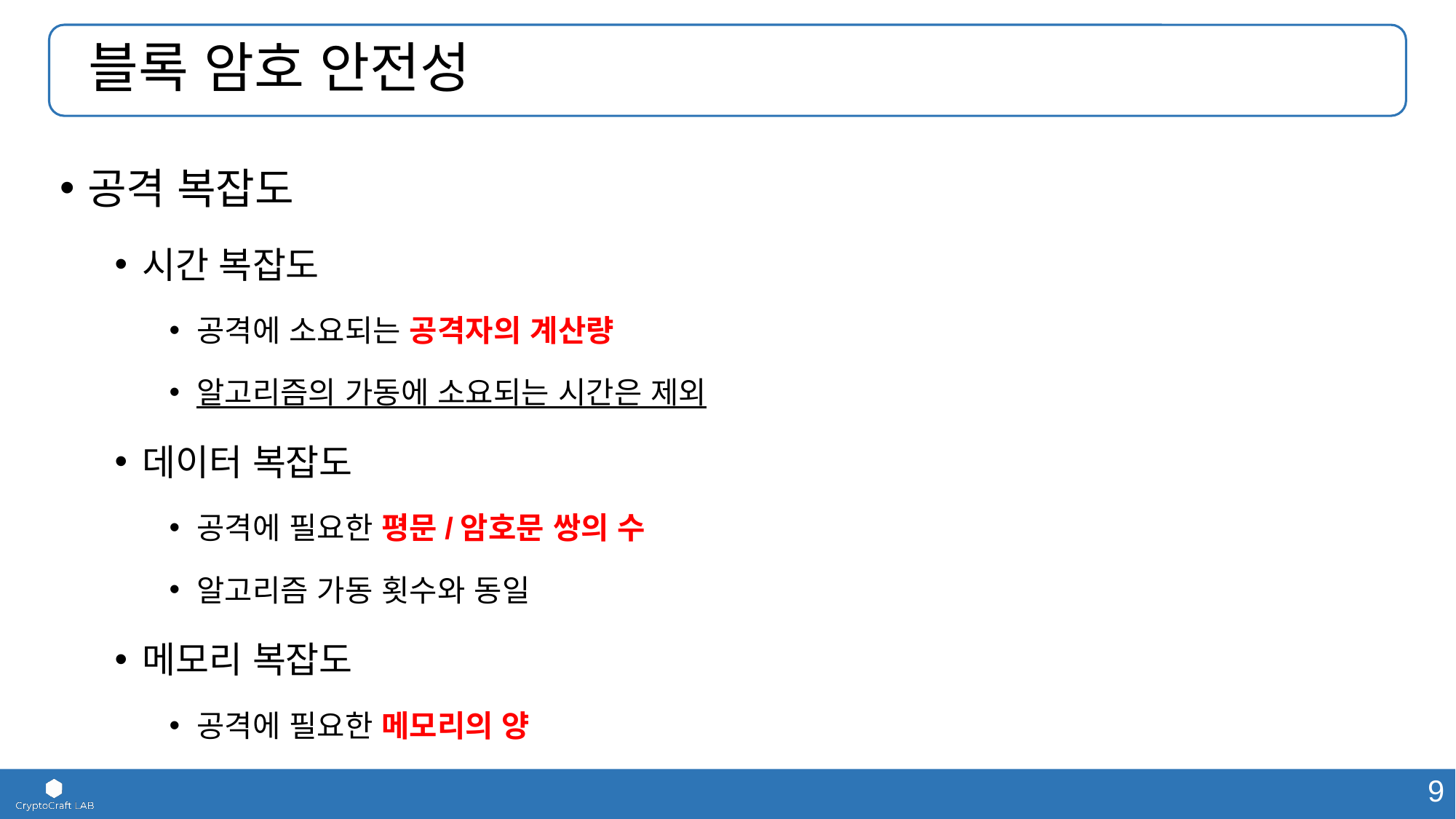

# 블록 암호 안전성
공격 복잡도
시간 복잡도
공격에 소요되는 공격자의 계산량
알고리즘의 가동에 소요되는 시간은 제외
데이터 복잡도
공격에 필요한 평문/암호문 쌍의 수
알고리즘 가동 횟수와 동일
메모리 복잡도
공격에 필요한 메모리의 양